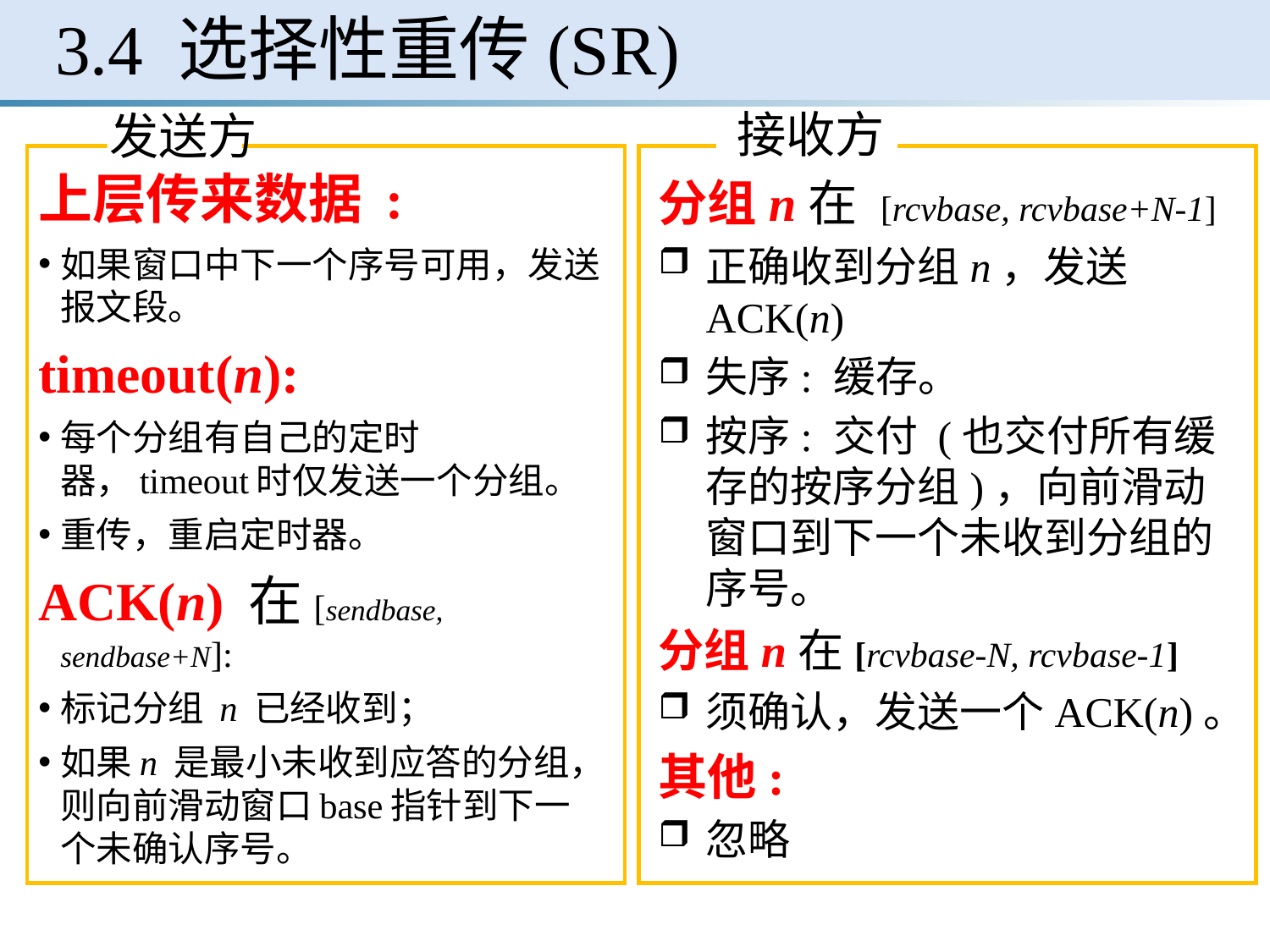

# 3.4 选择性重传(SR)
接收方

发送方

分组n在 [rcvbase, rcvbase+N-1]
正确收到分组n，发送 ACK(n)
失序: 缓存。
按序: 交付 (也交付所有缓存的按序分组)，向前滑动窗口到下一个未收到分组的序号。
分组n在[rcvbase-N, rcvbase-1]
须确认，发送一个ACK(n)。
其他:
忽略
上层传来数据 :
如果窗口中下一个序号可用，发送报文段。
timeout(n):
每个分组有自己的定时器，timeout时仅发送一个分组。
重传，重启定时器。
ACK(n) 在[sendbase, sendbase+N]:
标记分组 n 已经收到；
如果n 是最小未收到应答的分组，则向前滑动窗口base指针到下一个未确认序号。